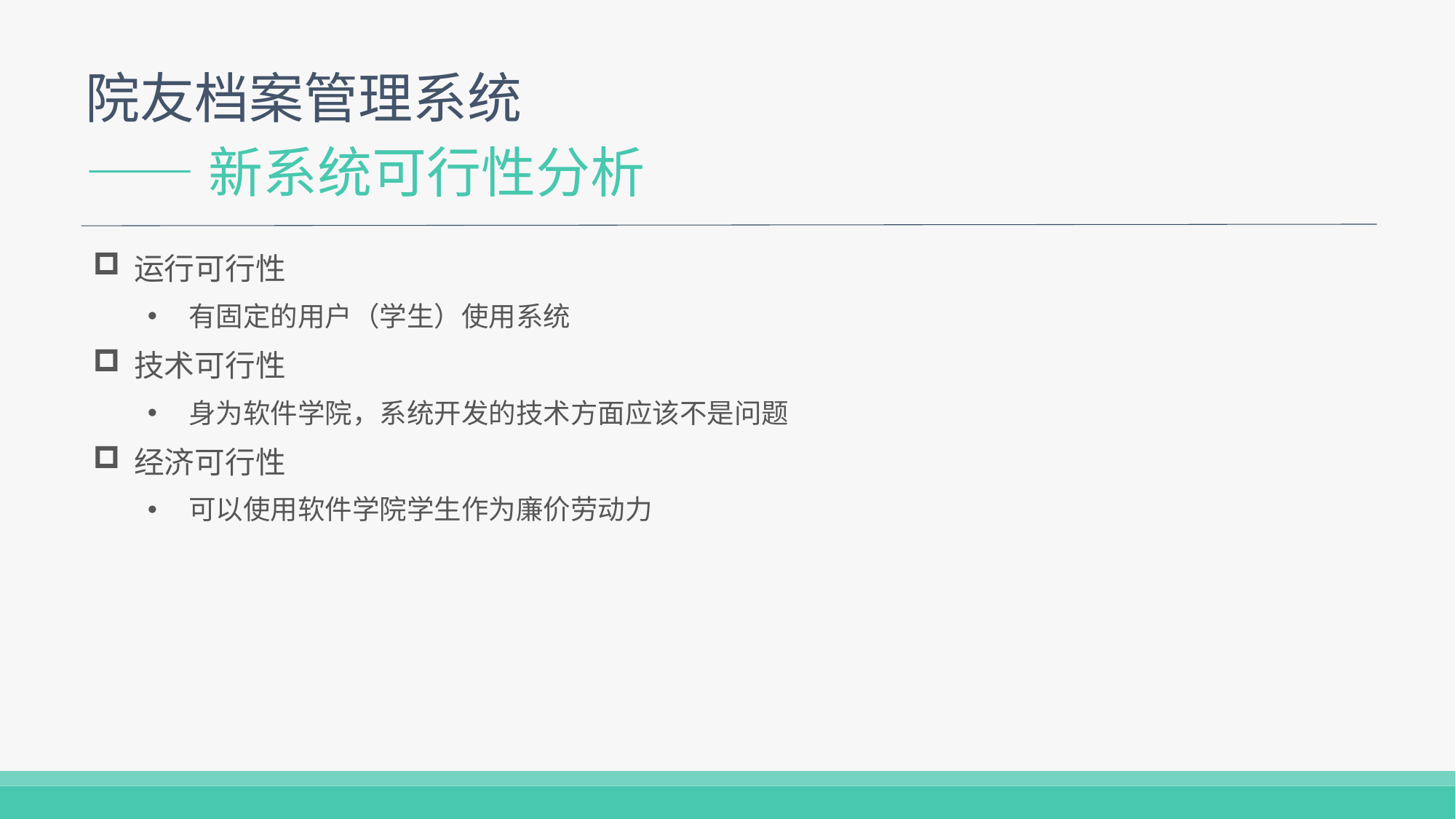

院友档案管理系统
——新系统可行性分析
运行可行性
有固定的用户（学生）使用系统
技术可行性
身为软件学院，系统开发的技术方面应该不是问题
经济可行性
可以使用软件学院学生作为廉价劳动力